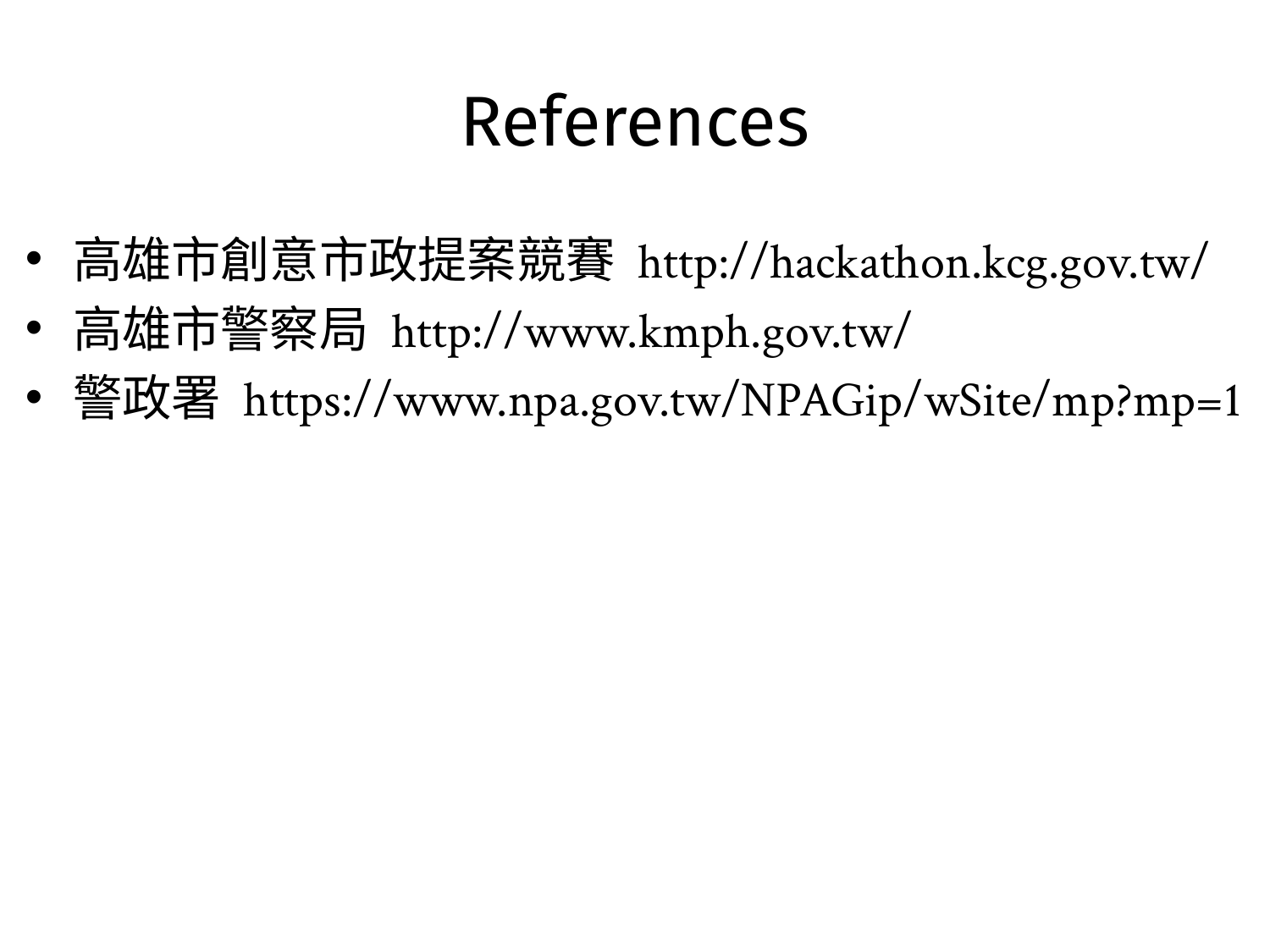

# References
高雄市創意市政提案競賽 http://hackathon.kcg.gov.tw/
高雄市警察局 http://www.kmph.gov.tw/
警政署 https://www.npa.gov.tw/NPAGip/wSite/mp?mp=1